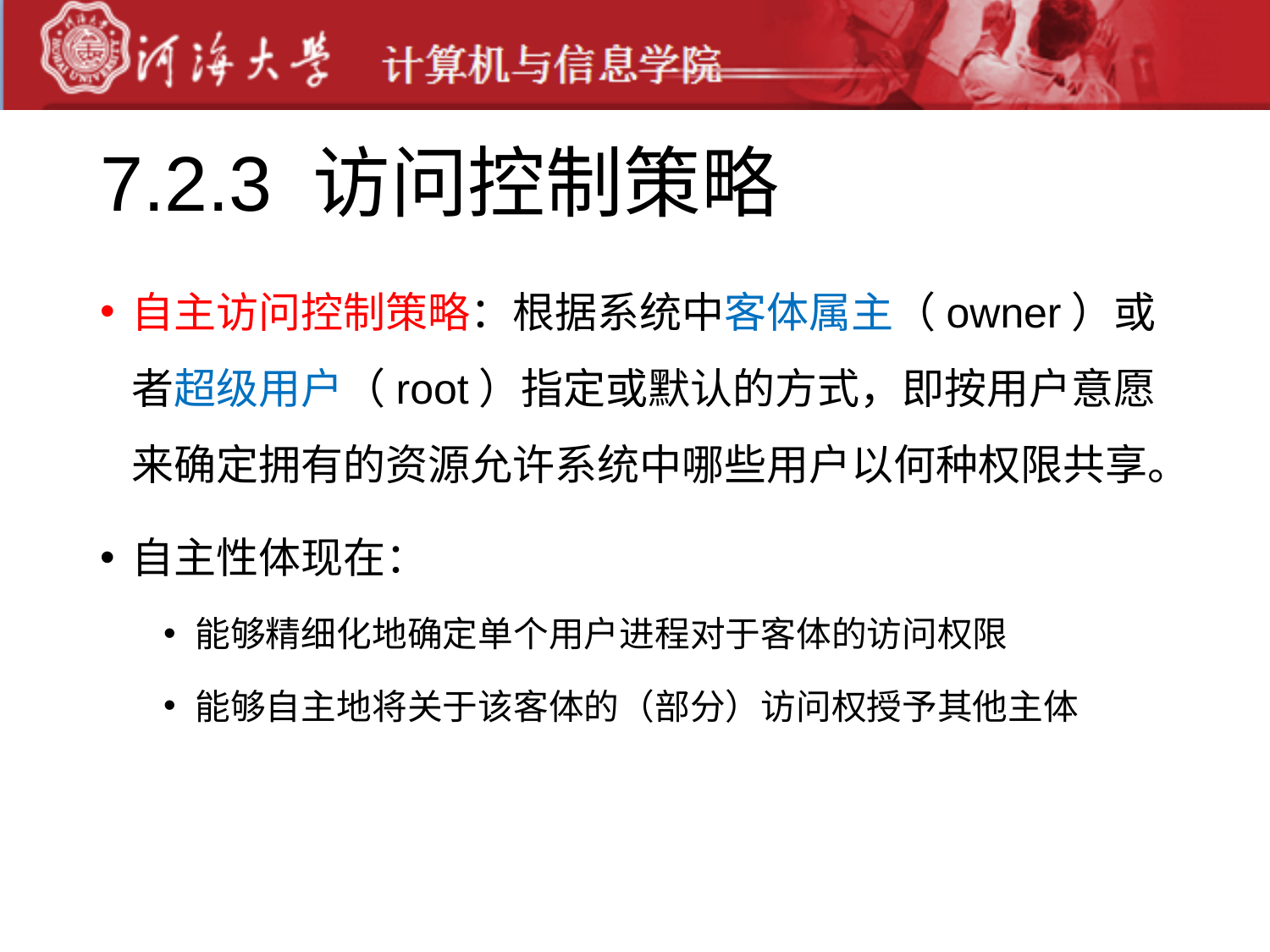

# 7.2.3 访问控制策略
自主访问控制策略：根据系统中客体属主（owner）或者超级用户（root）指定或默认的方式，即按用户意愿来确定拥有的资源允许系统中哪些用户以何种权限共享。
自主性体现在：
能够精细化地确定单个用户进程对于客体的访问权限
能够自主地将关于该客体的（部分）访问权授予其他主体